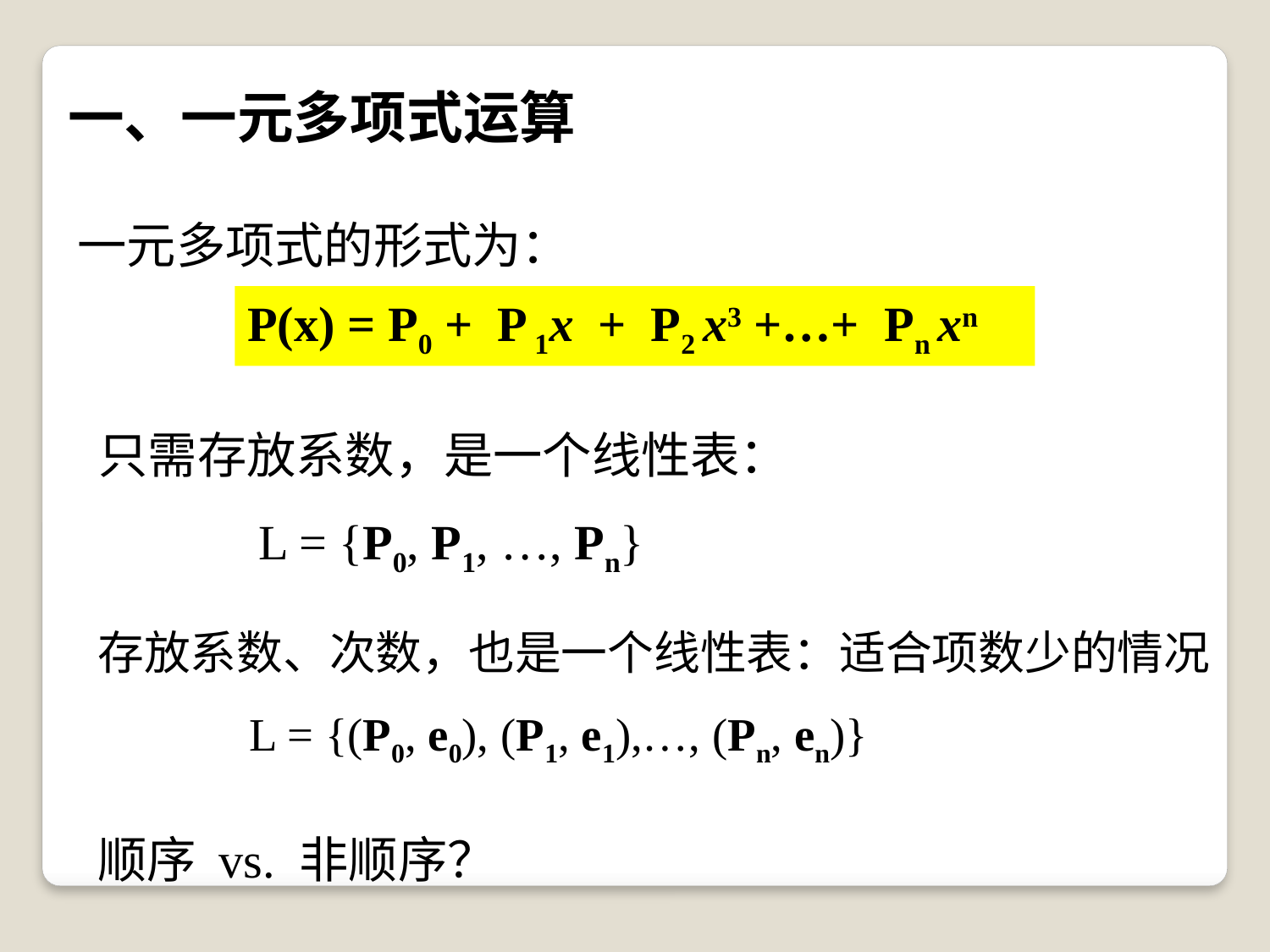

# 一、一元多项式运算
一元多项式的形式为：
P(x) = P0 +  P 1x  +  P2 x3 +…+  Pn xn
只需存放系数，是一个线性表：
             L = {P0, P1, …, Pn}
存放系数、次数，也是一个线性表：适合项数少的情况
             L = {(P0, e0), (P1, e1),…, (Pn, en)}
顺序 vs. 非顺序？